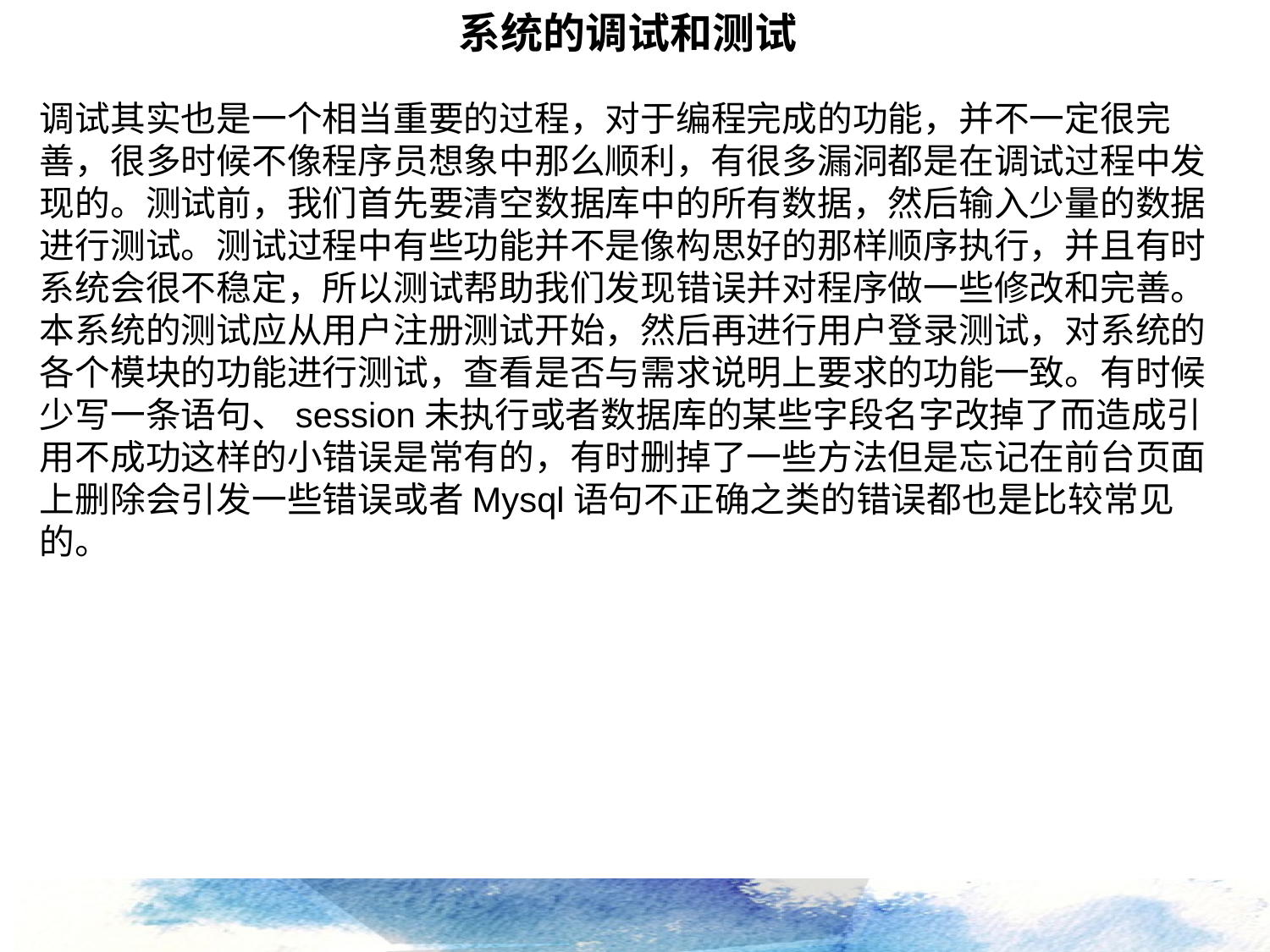

系统的调试和测试
调试其实也是一个相当重要的过程，对于编程完成的功能，并不一定很完善，很多时候不像程序员想象中那么顺利，有很多漏洞都是在调试过程中发现的。测试前，我们首先要清空数据库中的所有数据，然后输入少量的数据进行测试。测试过程中有些功能并不是像构思好的那样顺序执行，并且有时系统会很不稳定，所以测试帮助我们发现错误并对程序做一些修改和完善。
本系统的测试应从用户注册测试开始，然后再进行用户登录测试，对系统的各个模块的功能进行测试，查看是否与需求说明上要求的功能一致。有时候少写一条语句、session未执行或者数据库的某些字段名字改掉了而造成引用不成功这样的小错误是常有的，有时删掉了一些方法但是忘记在前台页面上删除会引发一些错误或者Mysql语句不正确之类的错误都也是比较常见的。